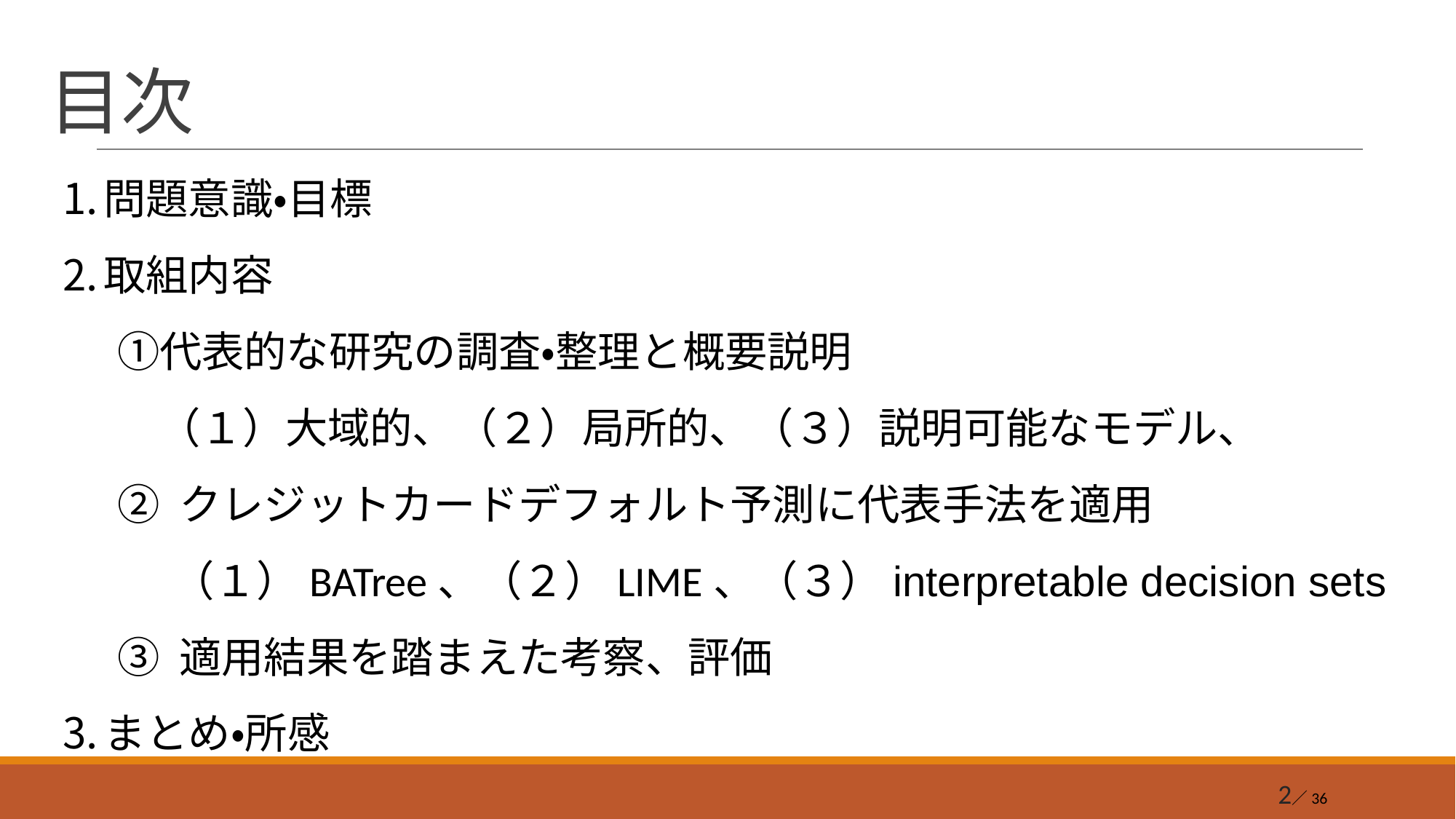

# 目次
問題意識・目標
取組内容
代表的な研究の調査・整理と概要説明
（１）大域的、（２）局所的、（３）説明可能なモデル、
 クレジットカードデフォルト予測に代表手法を適用
（１）BATree、（２）LIME、（３）interpretable decision sets
③ 適用結果を踏まえた考察、評価
まとめ・所感
2／36